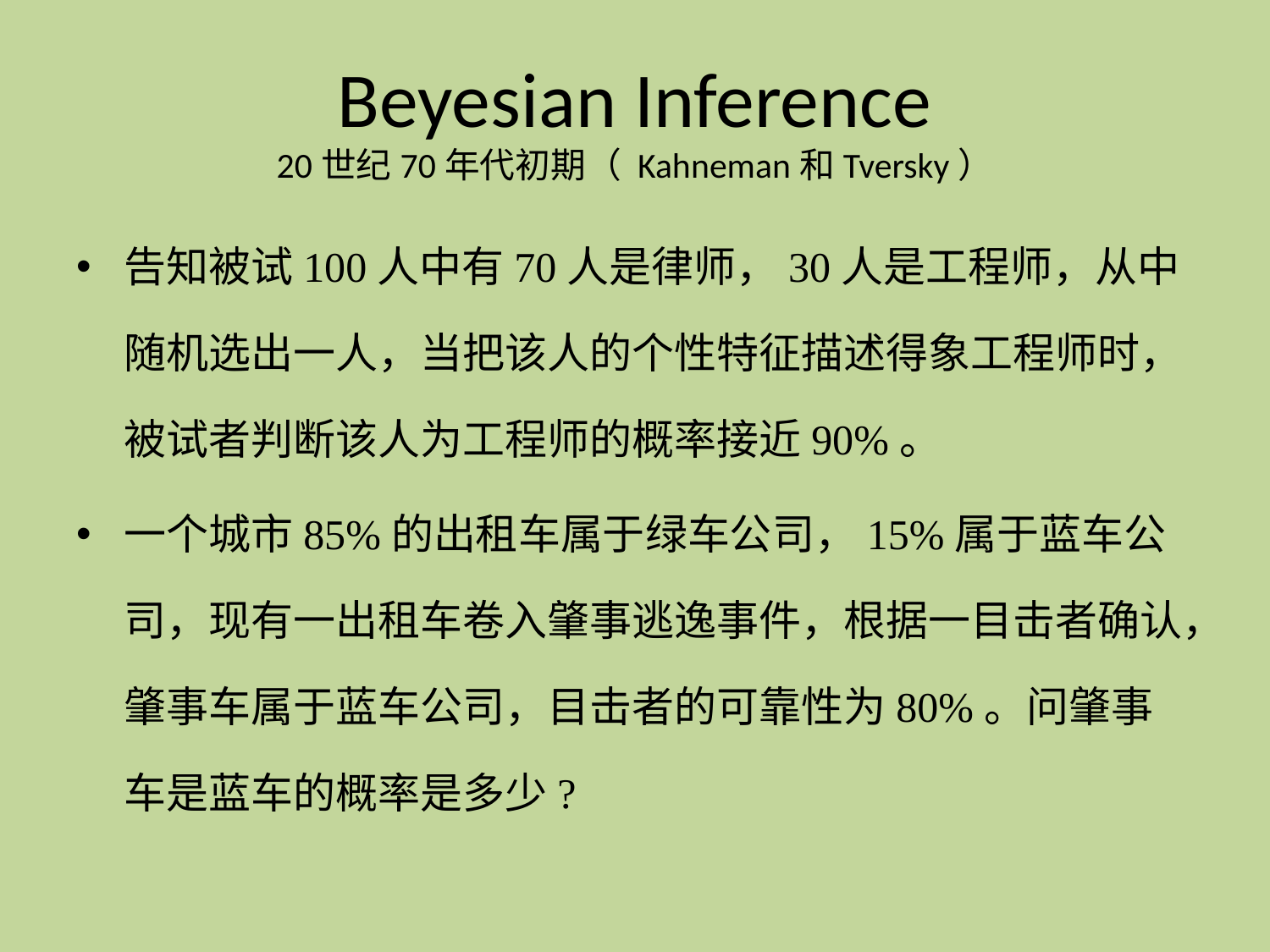

# Beyesian Inference 20世纪70年代初期（ Kahneman和Tversky）
告知被试100人中有70人是律师，30人是工程师，从中随机选出一人，当把该人的个性特征描述得象工程师时，被试者判断该人为工程师的概率接近90%。
一个城市85%的出租车属于绿车公司，15%属于蓝车公司，现有一出租车卷入肇事逃逸事件，根据一目击者确认，肇事车属于蓝车公司，目击者的可靠性为80%。问肇事车是蓝车的概率是多少?